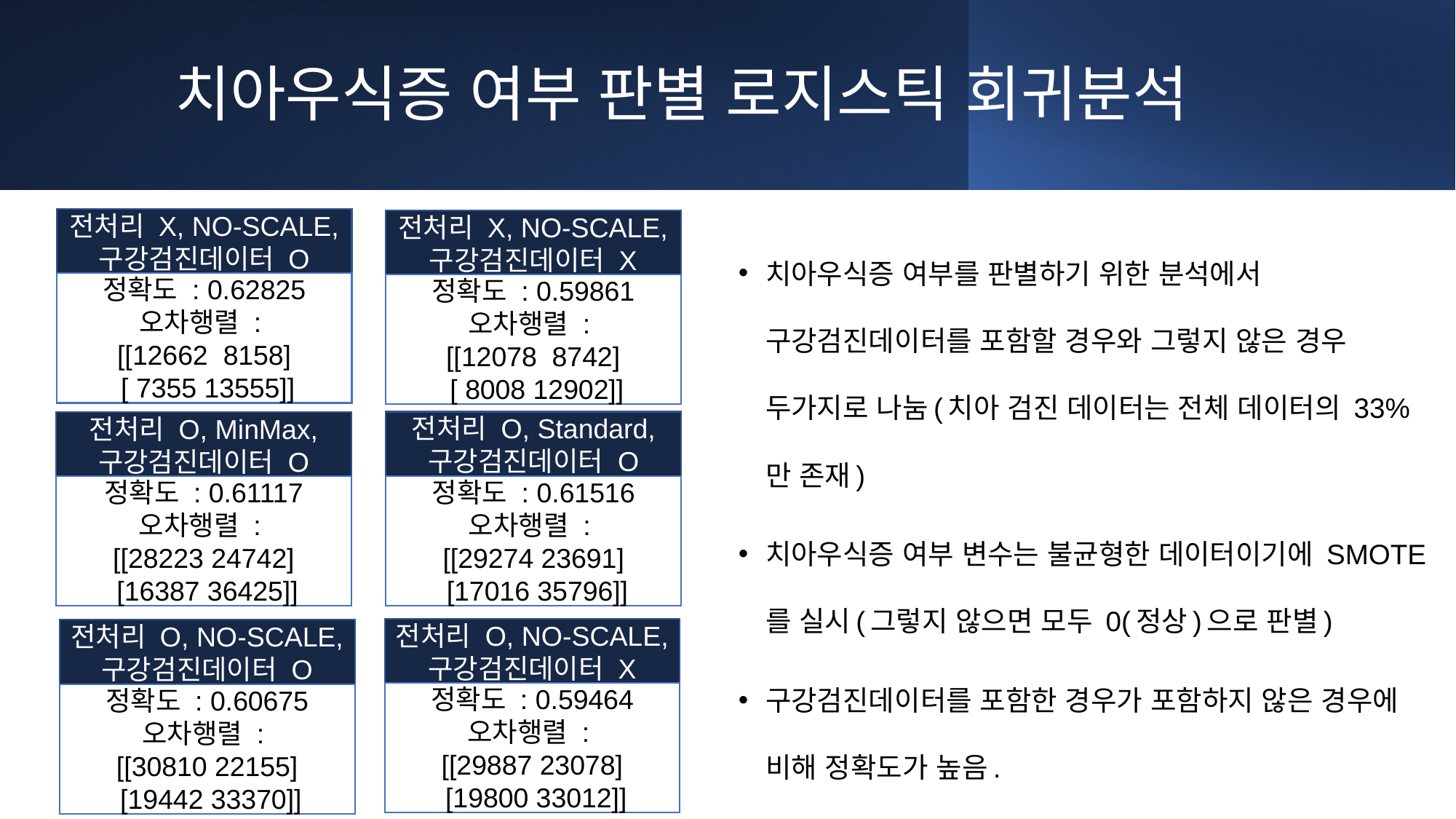

# 치아우식증 여부 판별 로지스틱 회귀분석
치아우식증 여부를 판별하기 위한 분석에서 구강검진데이터를 포함할 경우와 그렇지 않은 경우 두가지로 나눔(치아 검진 데이터는 전체 데이터의 33%만 존재)
치아우식증 여부 변수는 불균형한 데이터이기에 SMOTE를 실시(그렇지 않으면 모두 0(정상)으로 판별)
구강검진데이터를 포함한 경우가 포함하지 않은 경우에 비해 정확도가 높음.
전처리 X, NO-SCALE,
구강검진데이터 O
정확도 : 0.62825
오차행렬 :
[[12662  8158]
 [ 7355 13555]]
전처리 X, NO-SCALE,
구강검진데이터 X
정확도 : 0.59861
오차행렬 :
[[12078  8742]
 [ 8008 12902]]
전처리 O, Standard,
구강검진데이터 O
정확도 : 0.61516
오차행렬 :
[[29274 23691]
 [17016 35796]]
전처리 O, MinMax,
구강검진데이터 O
정확도 : 0.61117
오차행렬 :
[[28223 24742]
 [16387 36425]]
전처리 O, NO-SCALE,
구강검진데이터 X
정확도 : 0.59464
오차행렬 :
[[29887 23078]
 [19800 33012]]
전처리 O, NO-SCALE,
구강검진데이터 O
정확도 : 0.60675
오차행렬 :
[[30810 22155]
 [19442 33370]]